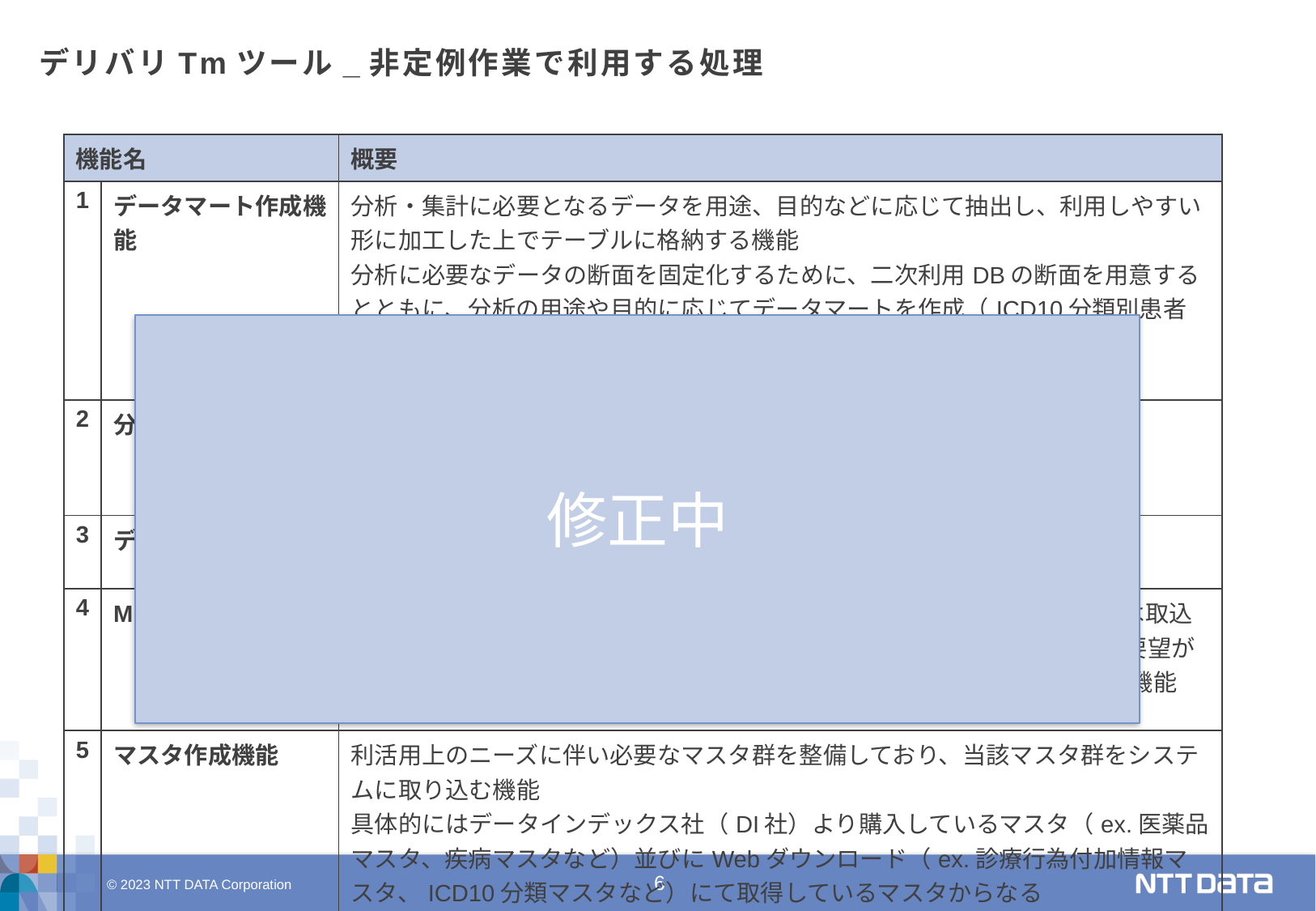

# デリバリTmツール_非定例作業で利用する処理
| 機能名 |  | 概要 |
| --- | --- | --- |
| 1 | データマート作成機能 | 分析・集計に必要となるデータを用途、目的などに応じて抽出し、利用しやすい形に加工した上でテーブルに格納する機能 分析に必要なデータの断面を固定化するために、二次利用DBの断面を用意するとともに、分析の用途や目的に応じてデータマートを作成（ICD10分類別患者情報や薬効分類別患者情報など） |
| 2 | 分析支援機能 | 分析をする上で必要な支援機能を提供 Ex.形態素解析、キーワード抽出、治療ライン作成など |
| 3 | データ品質調査機能 | 蓄積されたデータの取込状況や欠損状況などを集計する機能 |
| 4 | MML個別取込機能 | 二次利用DBで一部MMLモジュール（処方箋、注射記録、報告書など）は取込対象外となっており、利活用案件によっては該当のモジュールを利用する要望があるため、二次利用DBに存在する患者を対象に必要なデータを取り込む機能 |
| 5 | マスタ作成機能 | 利活用上のニーズに伴い必要なマスタ群を整備しており、当該マスタ群をシステムに取り込む機能 具体的にはデータインデックス社（DI社）より購入しているマスタ（ex.医薬品マスタ、疾病マスタなど）並びにWebダウンロード（ex.診療行為付加情報マスタ、ICD10分類マスタなど）にて取得しているマスタからなる |
修正中